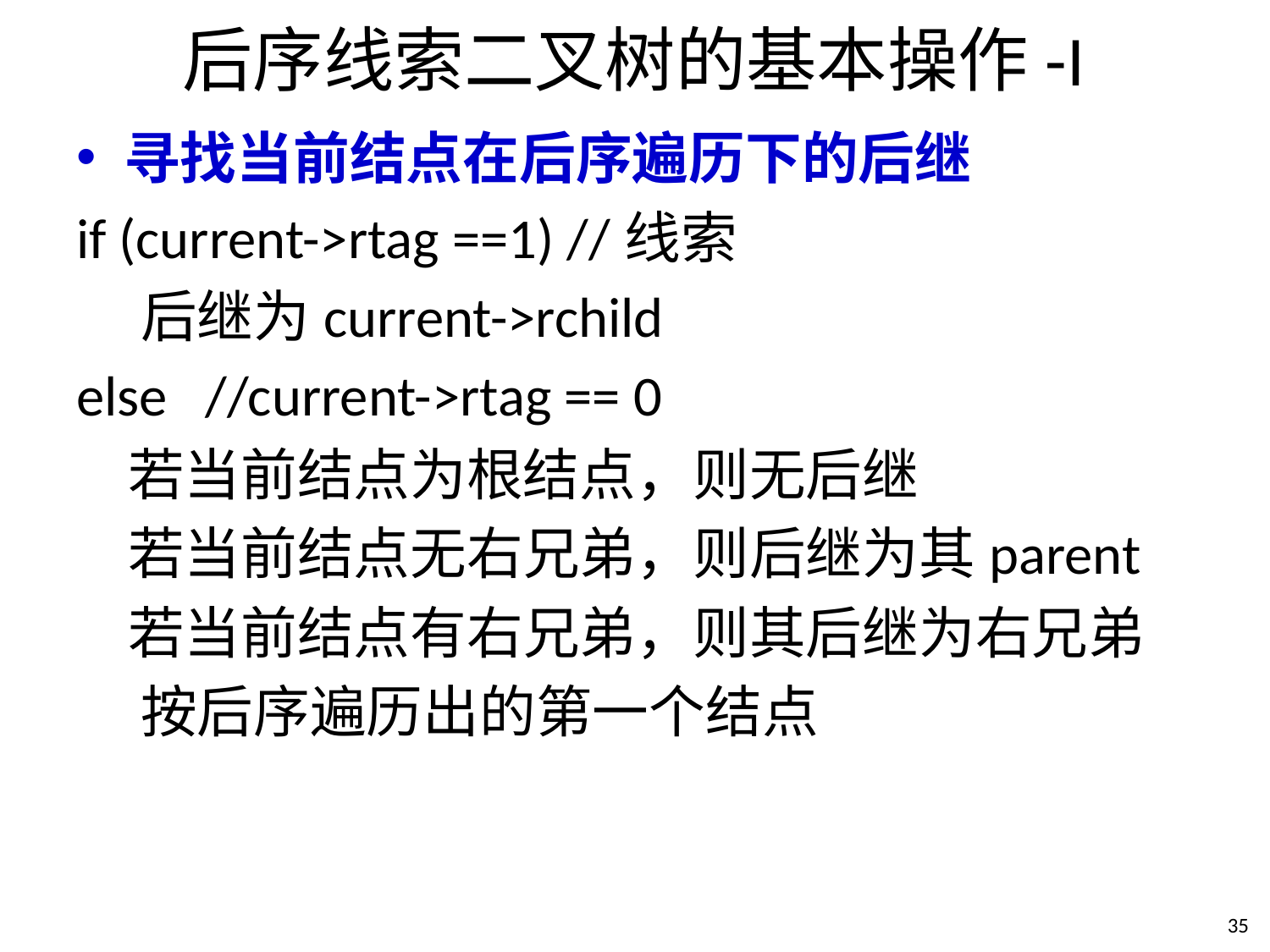

# 后序线索二叉树的基本操作-I
寻找当前结点在后序遍历下的后继
if (current->rtag ==1) //线索
    后继为current->rchild
else   //current->rtag == 0
   若当前结点为根结点，则无后继
   若当前结点无右兄弟，则后继为其parent
   若当前结点有右兄弟，则其后继为右兄弟
    按后序遍历出的第一个结点
35